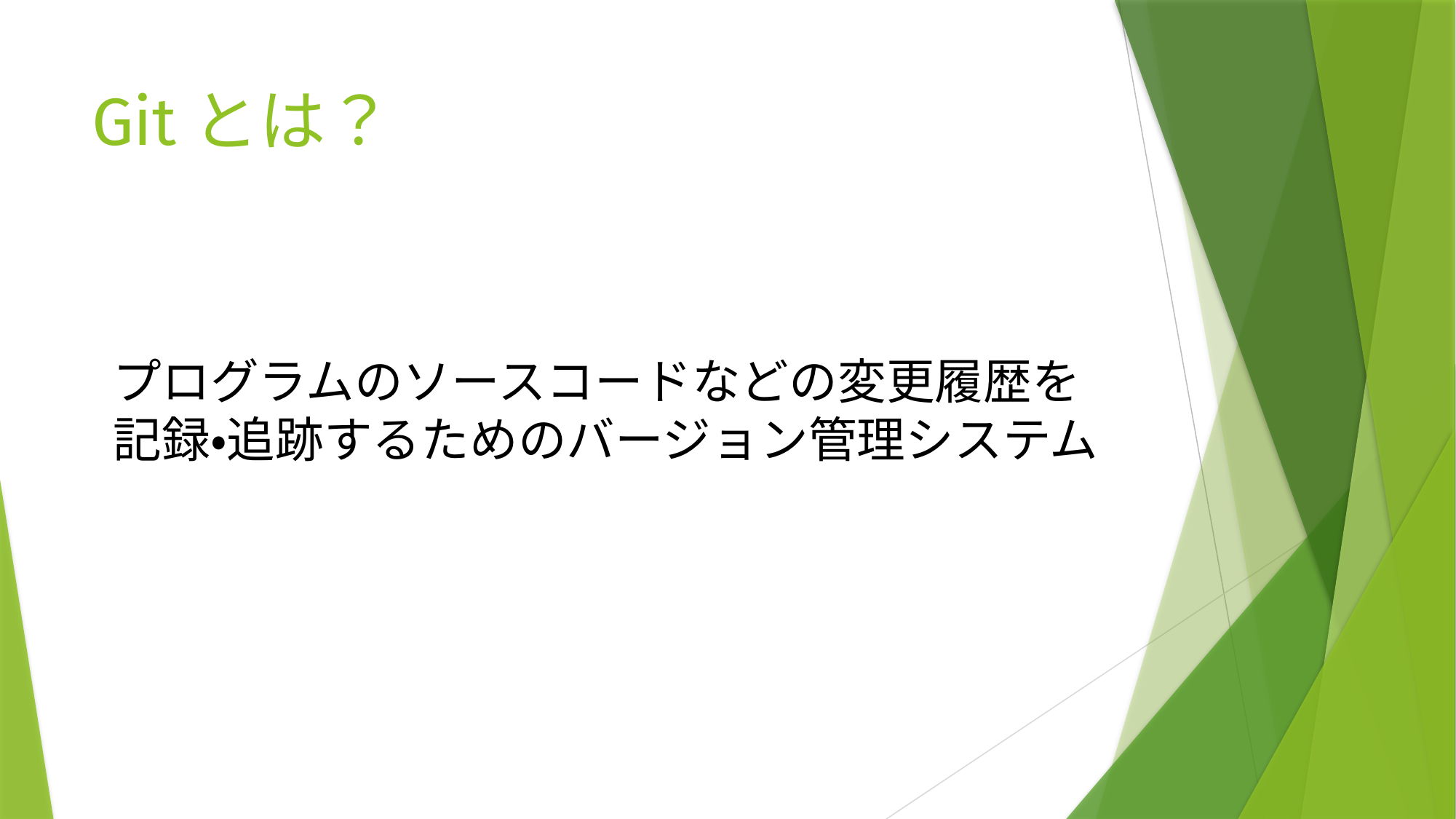

# Gitとは？
プログラムのソースコードなどの変更履歴を
記録・追跡するためのバージョン管理システム